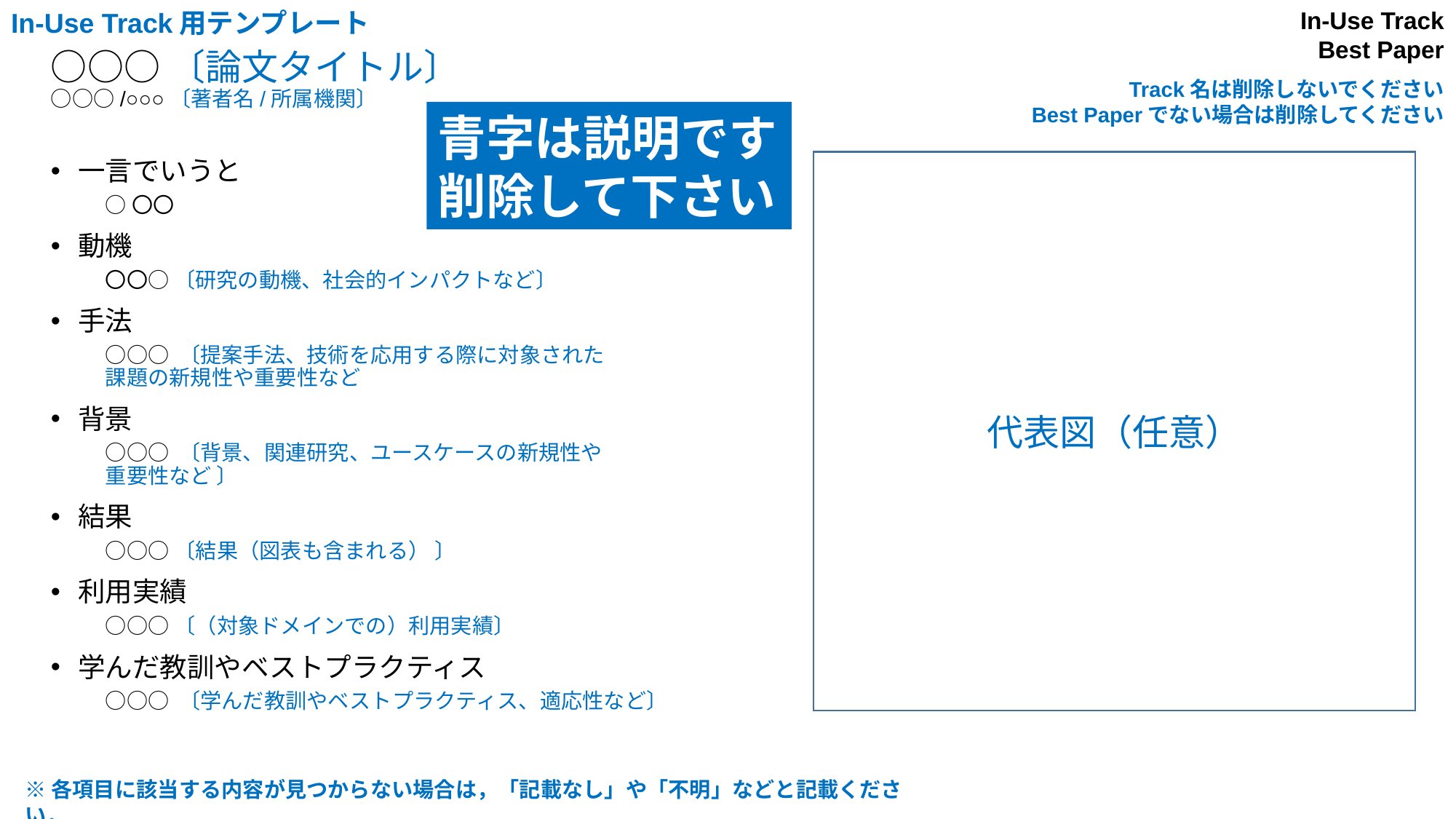

In-Use Track用テンプレート
In-Use Track
Best Paper
# ○○○〔論文タイトル〕 ○○○/○○○〔著者名/所属機関〕
Track名は削除しないでください
Best Paperでない場合は削除してください
青字は説明です
削除して下さい
一言でいうと
○〇〇
動機
〇〇○ 〔研究の動機、社会的インパクトなど〕
手法
○○○ 〔提案手法、技術を応用する際に対象された
課題の新規性や重要性など
背景
○○○ 〔背景、関連研究、ユースケースの新規性や
重要性など 〕
結果
○○○〔結果（図表も含まれる） 〕
利用実績
○○○〔（対象ドメインでの）利用実績〕
学んだ教訓やベストプラクティス
○○○ 〔学んだ教訓やベストプラクティス、適応性など〕

代表図（任意）
※各項目に該当する内容が見つからない場合は，「記載なし」や「不明」などと記載ください．